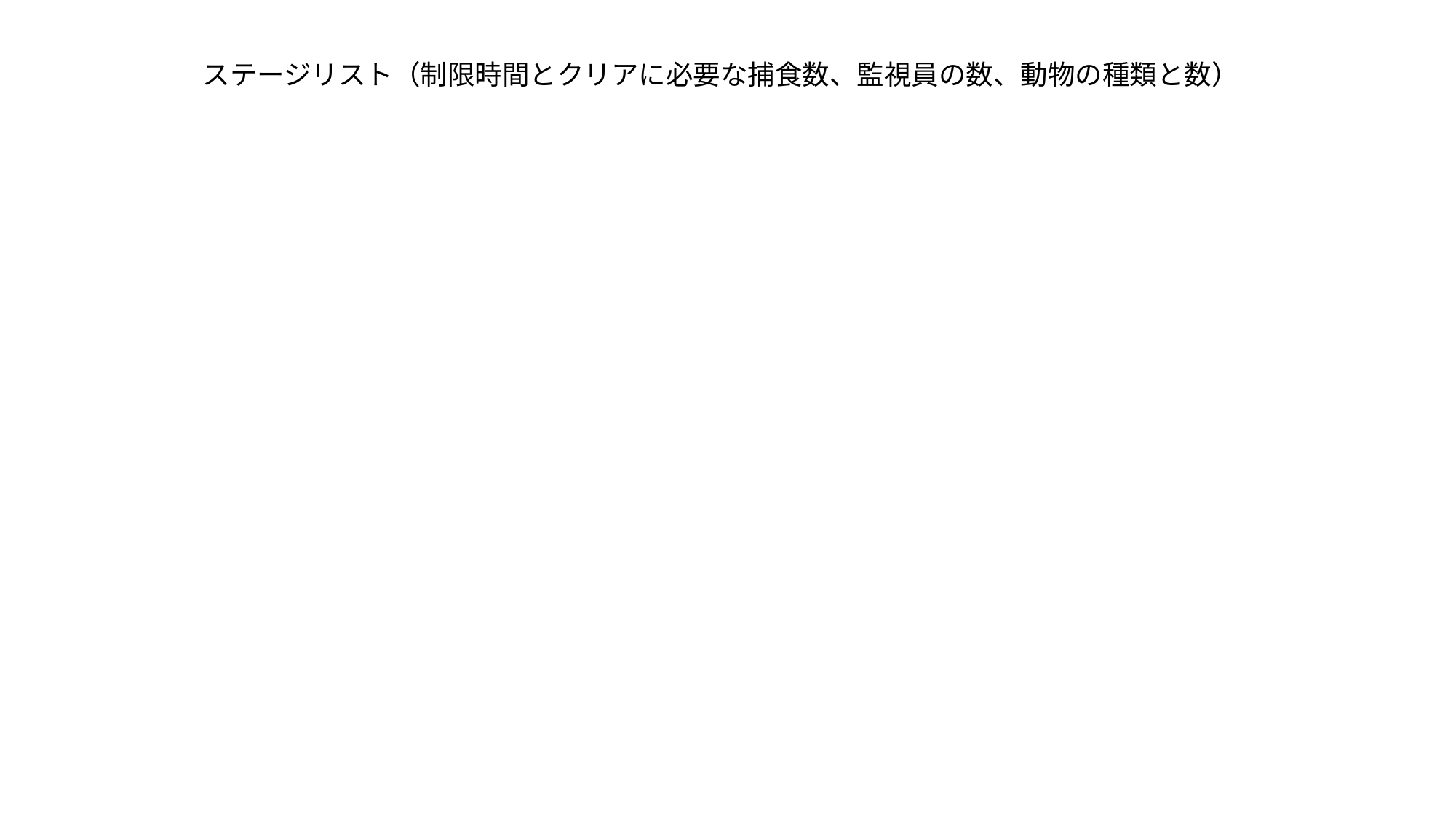

ステージリスト（制限時間とクリアに必要な捕食数、監視員の数、動物の種類と数）